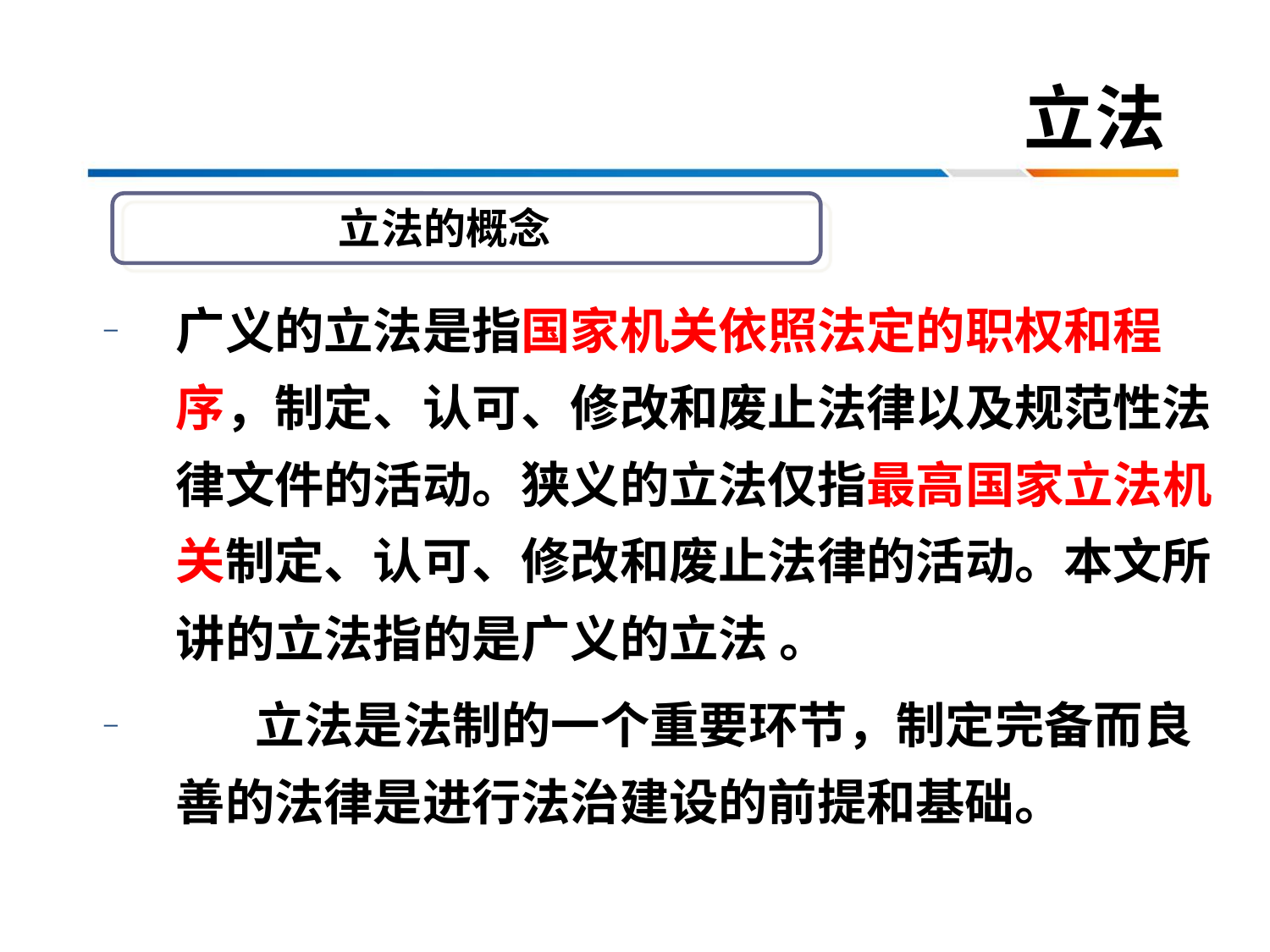

立法

立法的概念

广义的立法是指国家机关依照法定的职权和程序，制定、认可、修改和废止法律以及规范性法律文件的活动。狭义的立法仅指最高国家立法机关制定、认可、修改和废止法律的活动。本文所讲的立法指的是广义的立法 。
      立法是法制的一个重要环节，制定完备而良善的法律是进行法治建设的前提和基础。